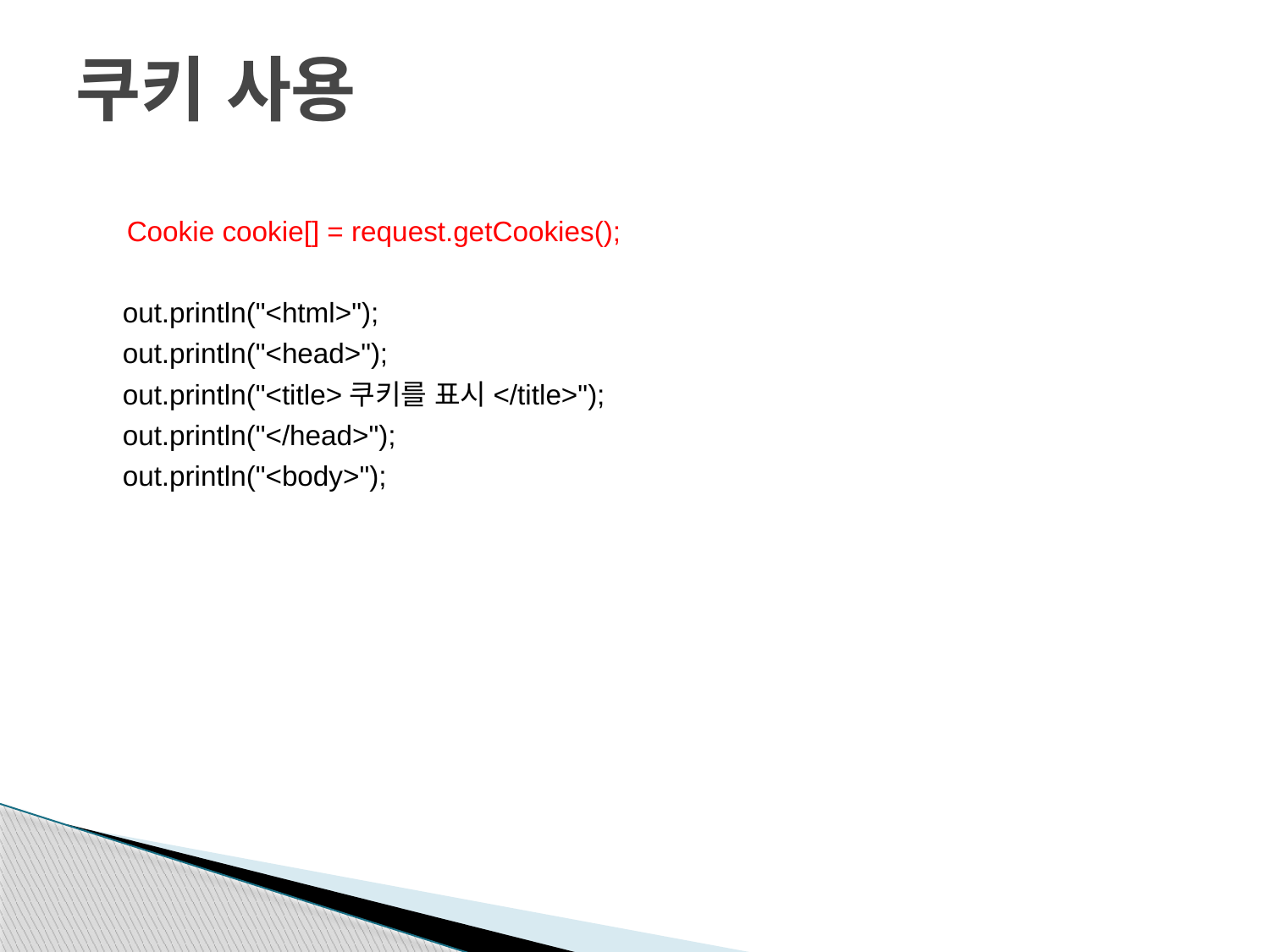

# 쿠키 사용

	Cookie cookie[] = request.getCookies();

    out.println("<html>");
    out.println("<head>");
    out.println("<title>쿠키를 표시</title>");
    out.println("</head>");
    out.println("<body>");